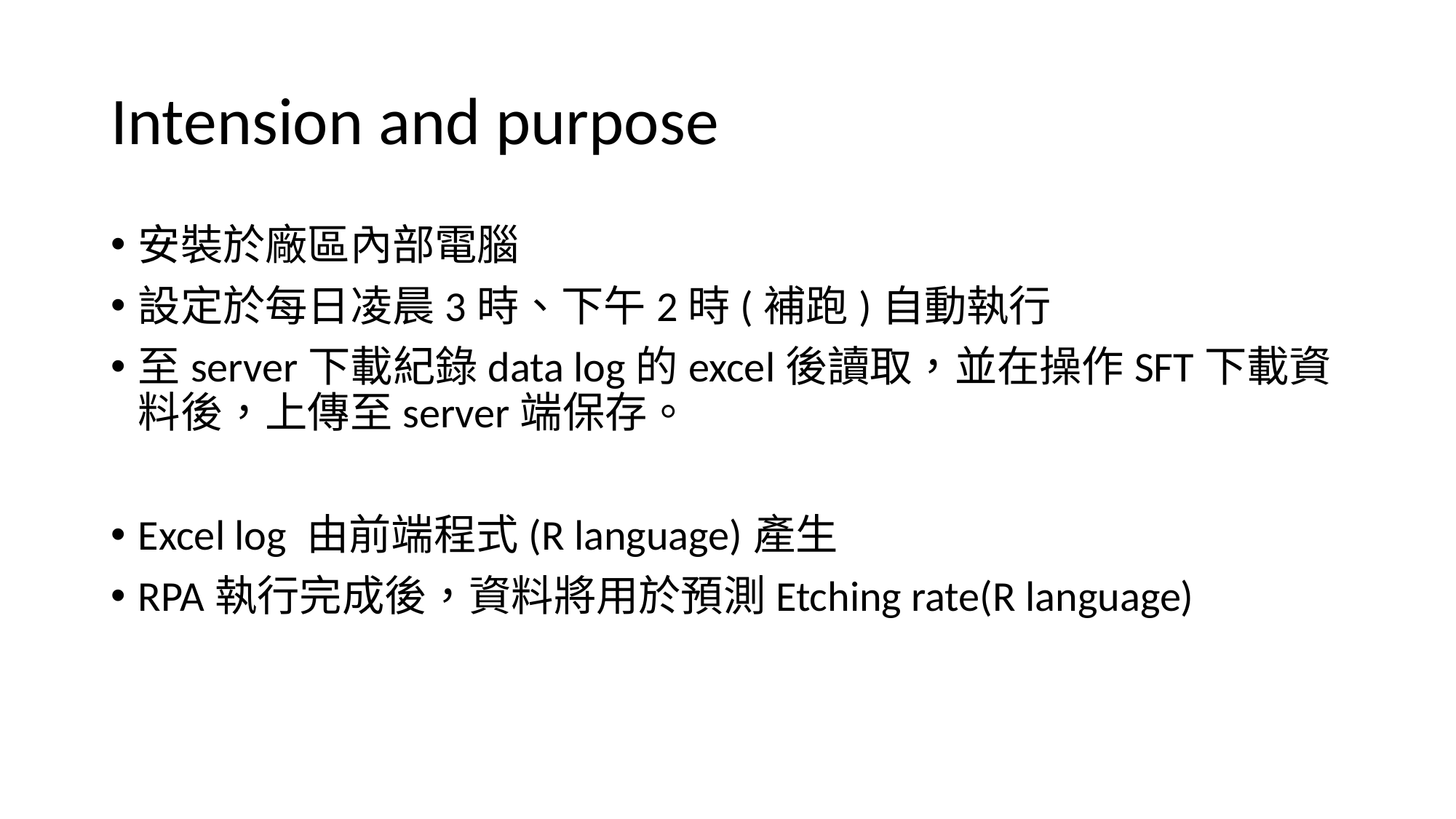

# Intension and purpose
安裝於廠區內部電腦
設定於每日凌晨3時、下午2時(補跑)自動執行
至server下載紀錄data log的excel後讀取，並在操作SFT下載資料後，上傳至server端保存。

Excel log 由前端程式(R language)產生
RPA執行完成後，資料將用於預測Etching rate(R language)